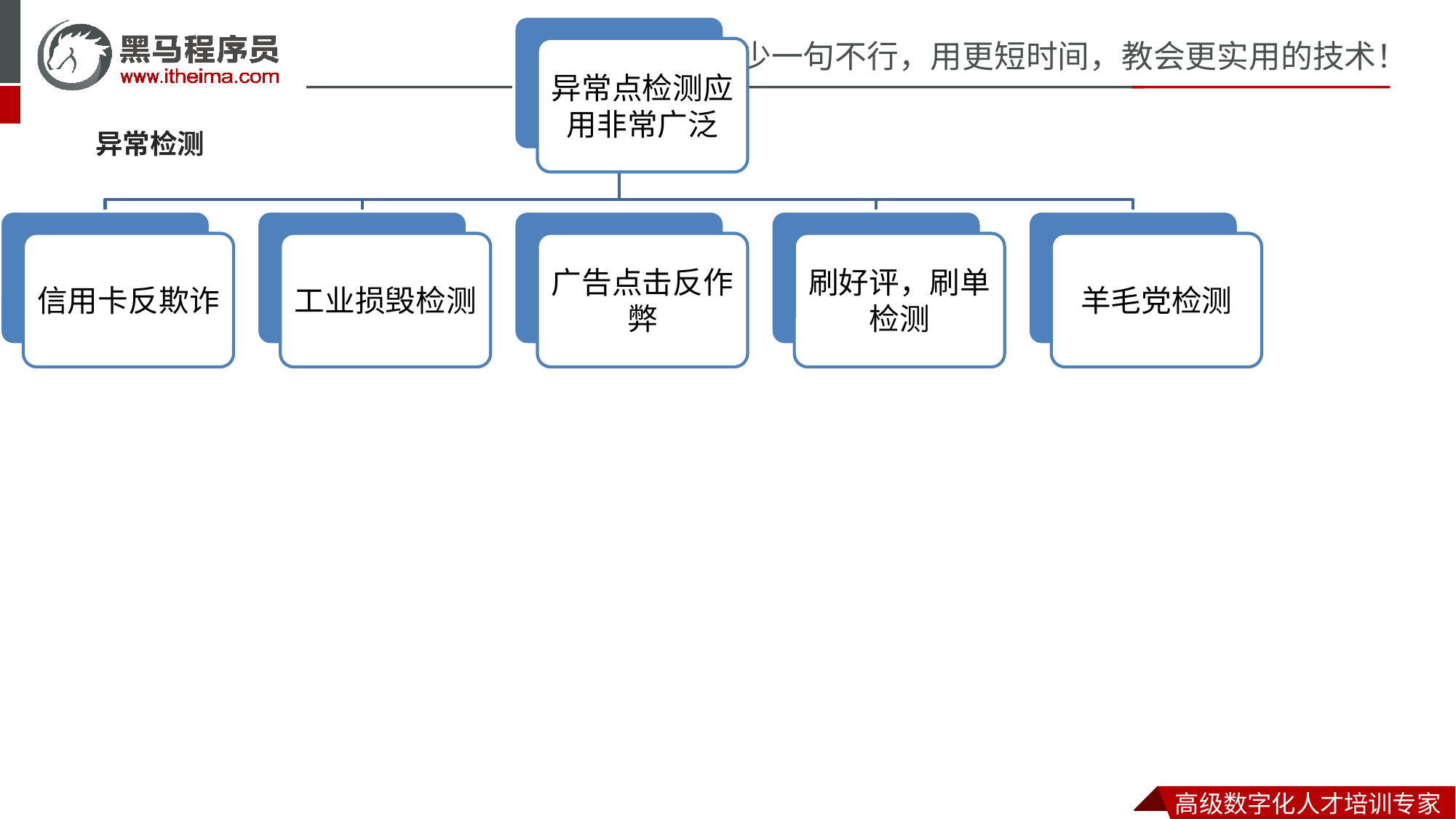

异常检测
异常点检测应用非常广泛
信用卡反欺诈
工业损毁检测
广告点击反作弊
刷好评，刷单检测
羊毛党检测